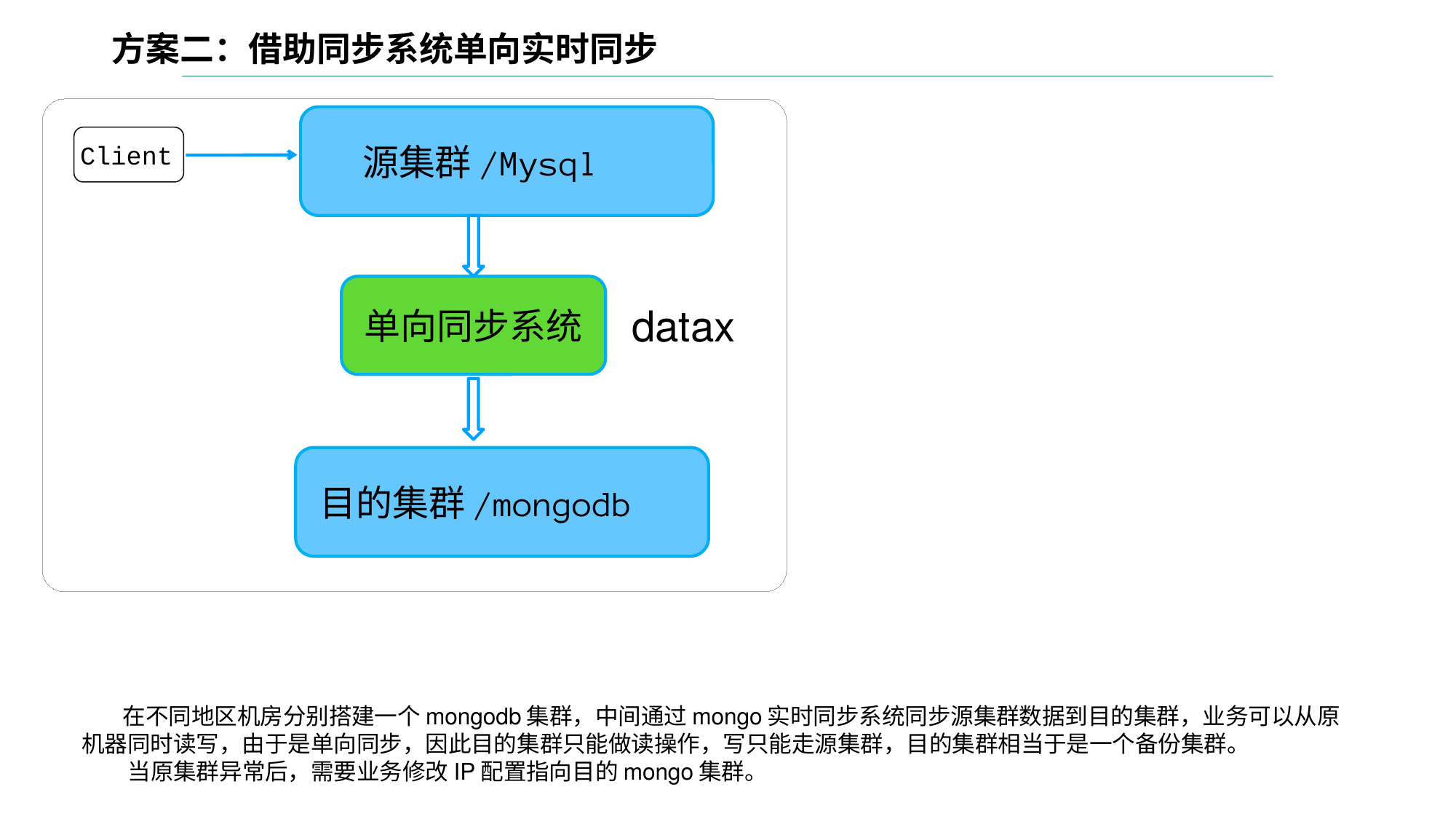

方案二：借助同步系统单向实时同步

源集群/Mysql

Client

单向同步系统
datax

目的集群/mongodb
       在不同地区机房分别搭建一个mongodb集群，中间通过mongo实时同步系统同步源集群数据到目的集群，业务可以从原机器同时读写，由于是单向同步，因此目的集群只能做读操作，写只能走源集群，目的集群相当于是一个备份集群。
        当原集群异常后，需要业务修改IP配置指向目的mongo集群。